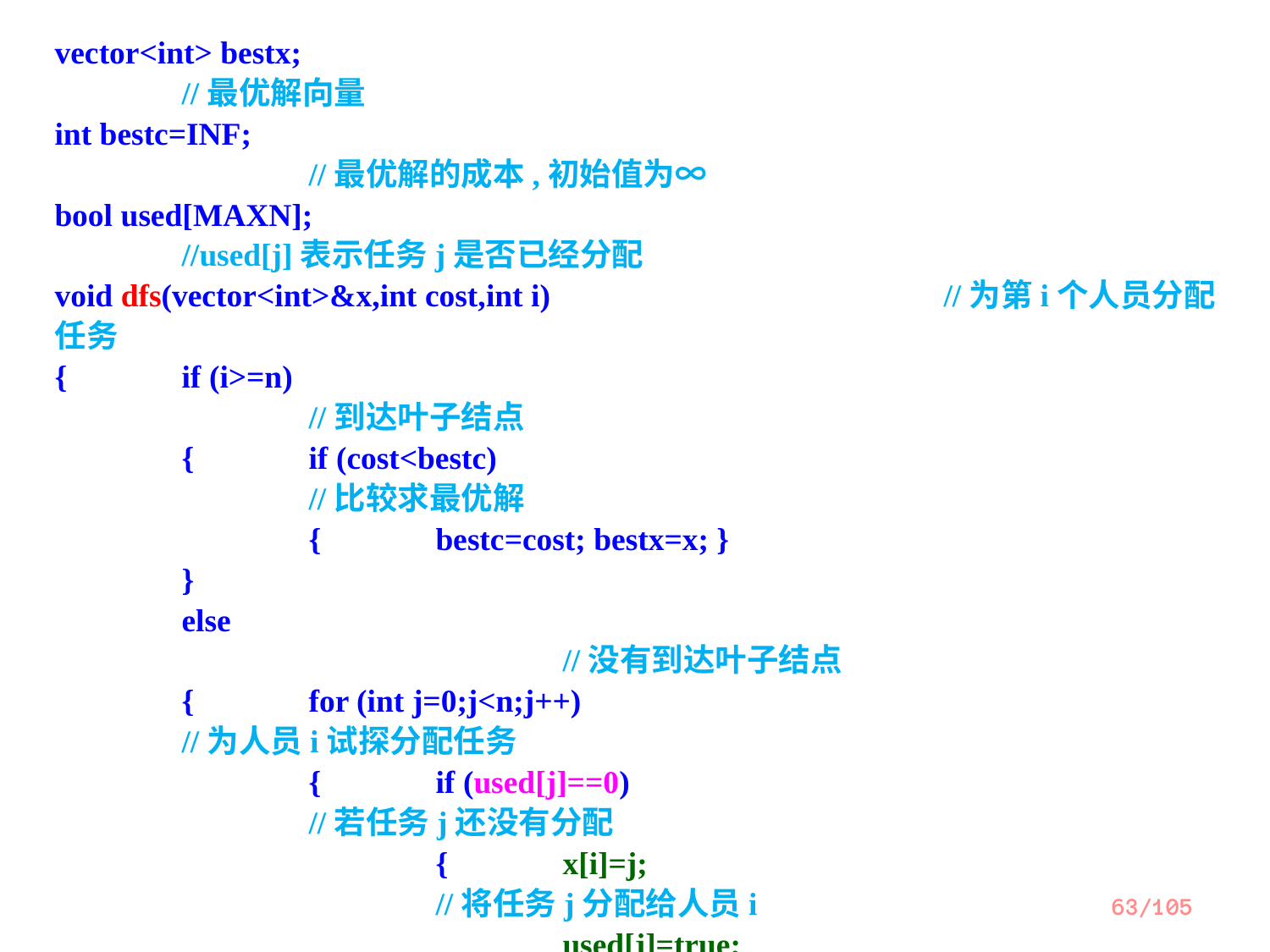

vector<int> bestx;									//最优解向量
int bestc=INF;										//最优解的成本,初始值为∞
bool used[MAXN];								//used[j]表示任务j是否已经分配
void dfs(vector<int>&x,int cost,int i)				//为第i个人员分配任务
{	if (i>=n)										//到达叶子结点
	{	if (cost<bestc)								//比较求最优解
		{	bestc=cost; bestx=x; }
	}
	else												//没有到达叶子结点
	{	for (int j=0;j<n;j++)						//为人员i试探分配任务
		{	if (used[j]==0)							//若任务j还没有分配
			{	x[i]=j;								//将任务j分配给人员i
				used[j]=true;						//表示任务j已经分配
				cost+=c[i][j];						//累计成本
				dfs(x,cost,i+1);						//继续为人员i+1分配任务
				used[j]=false;						//used[j]回溯
				x[i]=0;								//x[i]回溯
				cost-=c[i][j];						//cost回溯
			}
		}
	}
}
63/105